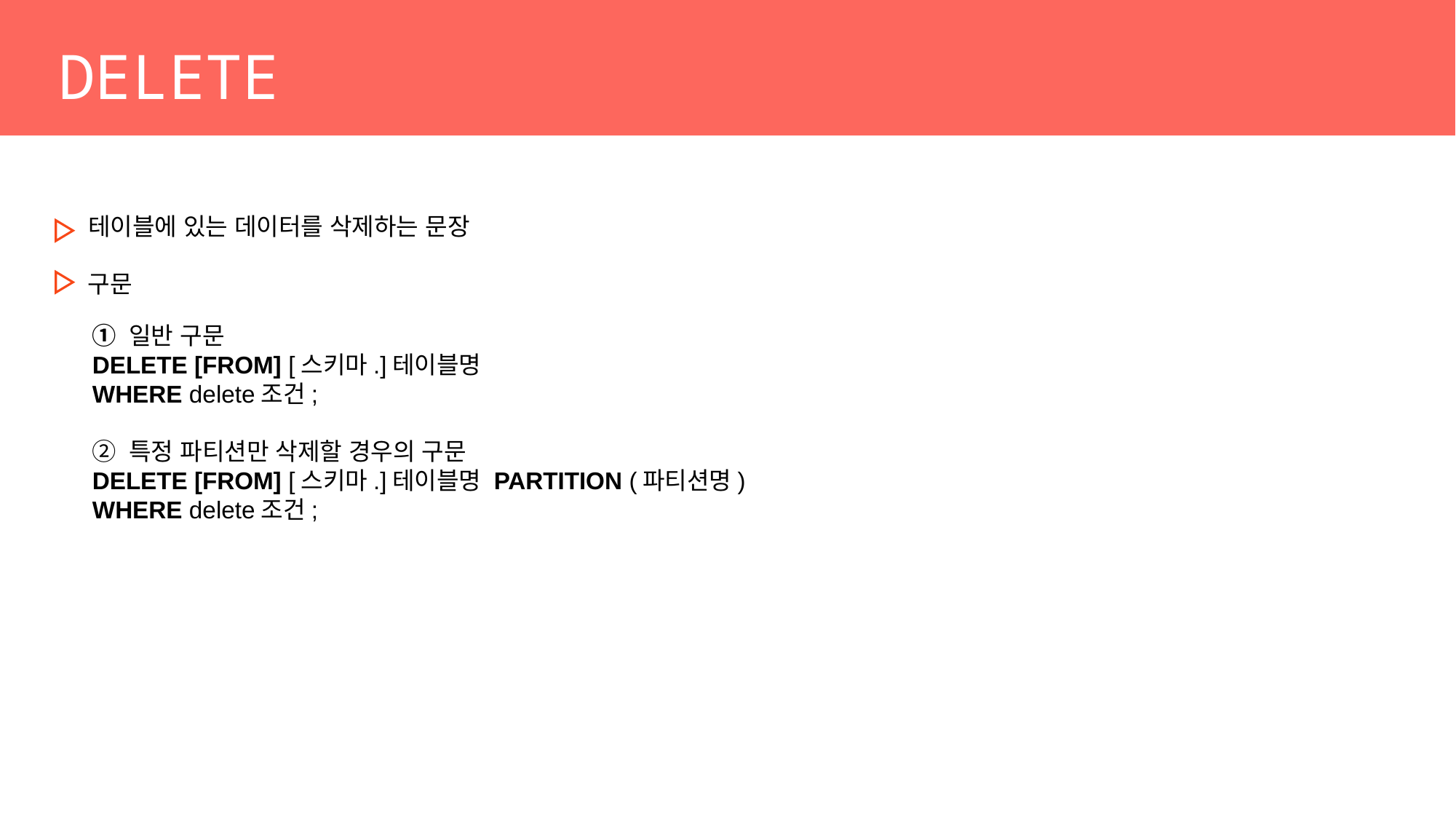

DELETE
테이블에 있는 데이터를 삭제하는 문장

구문

① 일반 구문
DELETE [FROM] [스키마.]테이블명
WHERE delete조건;

② 특정 파티션만 삭제할 경우의 구문
DELETE [FROM] [스키마.]테이블명 PARTITION (파티션명)
WHERE delete조건;